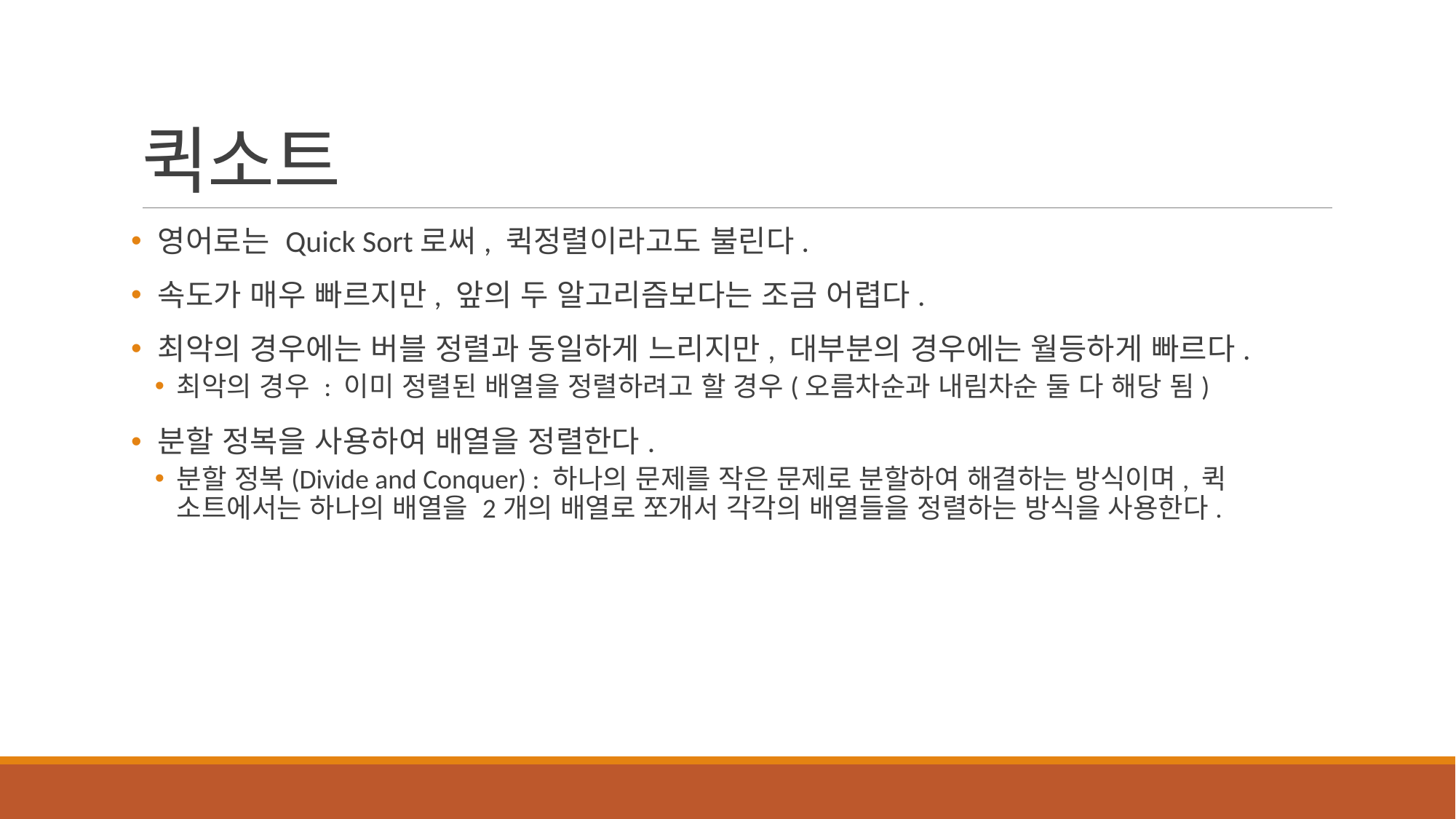

# 퀵소트
 영어로는 Quick Sort로써, 퀵정렬이라고도 불린다.
 속도가 매우 빠르지만, 앞의 두 알고리즘보다는 조금 어렵다.
 최악의 경우에는 버블 정렬과 동일하게 느리지만, 대부분의 경우에는 월등하게 빠르다.
최악의 경우 : 이미 정렬된 배열을 정렬하려고 할 경우(오름차순과 내림차순 둘 다 해당 됨)
 분할 정복을 사용하여 배열을 정렬한다.
분할 정복(Divide and Conquer) : 하나의 문제를 작은 문제로 분할하여 해결하는 방식이며, 퀵 소트에서는 하나의 배열을 2개의 배열로 쪼개서 각각의 배열들을 정렬하는 방식을 사용한다.